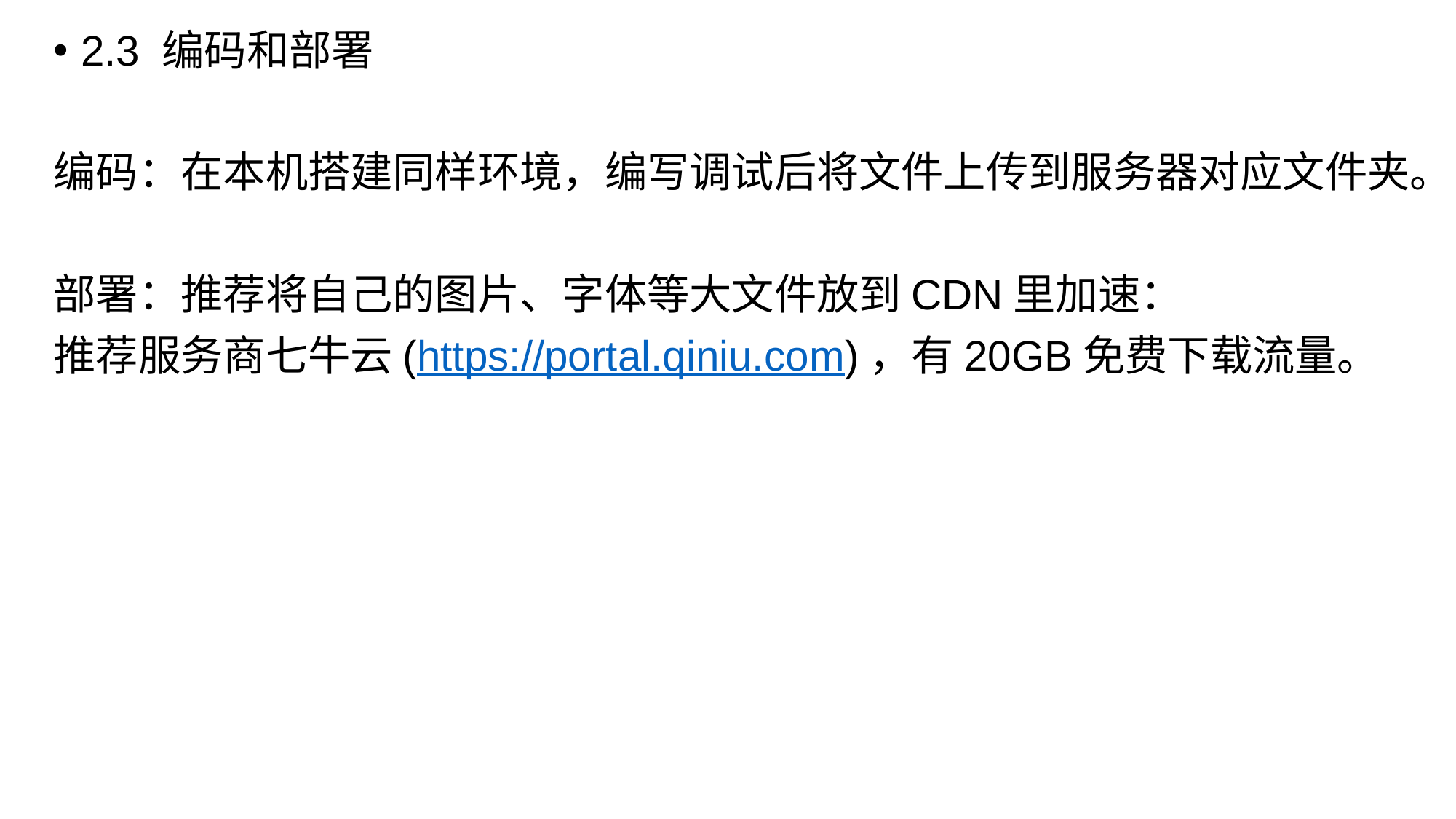

2.3 编码和部署

编码：在本机搭建同样环境，编写调试后将文件上传到服务器对应文件夹。

部署：推荐将自己的图片、字体等大文件放到CDN里加速：
推荐服务商七牛云(https://portal.qiniu.com)，有20GB免费下载流量。